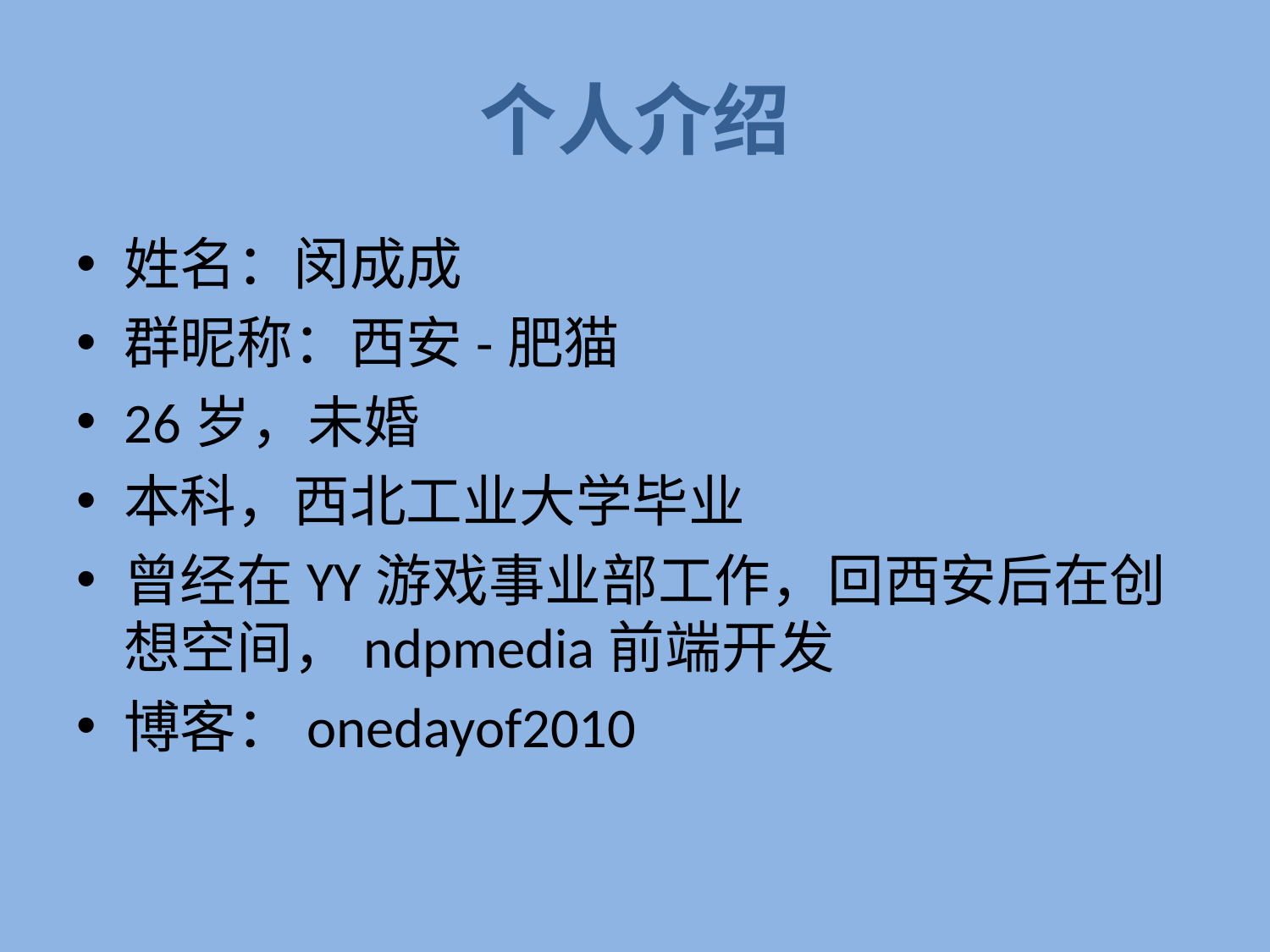

# 个人介绍
姓名：闵成成
群昵称：西安-肥猫
26岁，未婚
本科，西北工业大学毕业
曾经在YY游戏事业部工作，回西安后在创想空间，ndpmedia前端开发
博客：onedayof2010